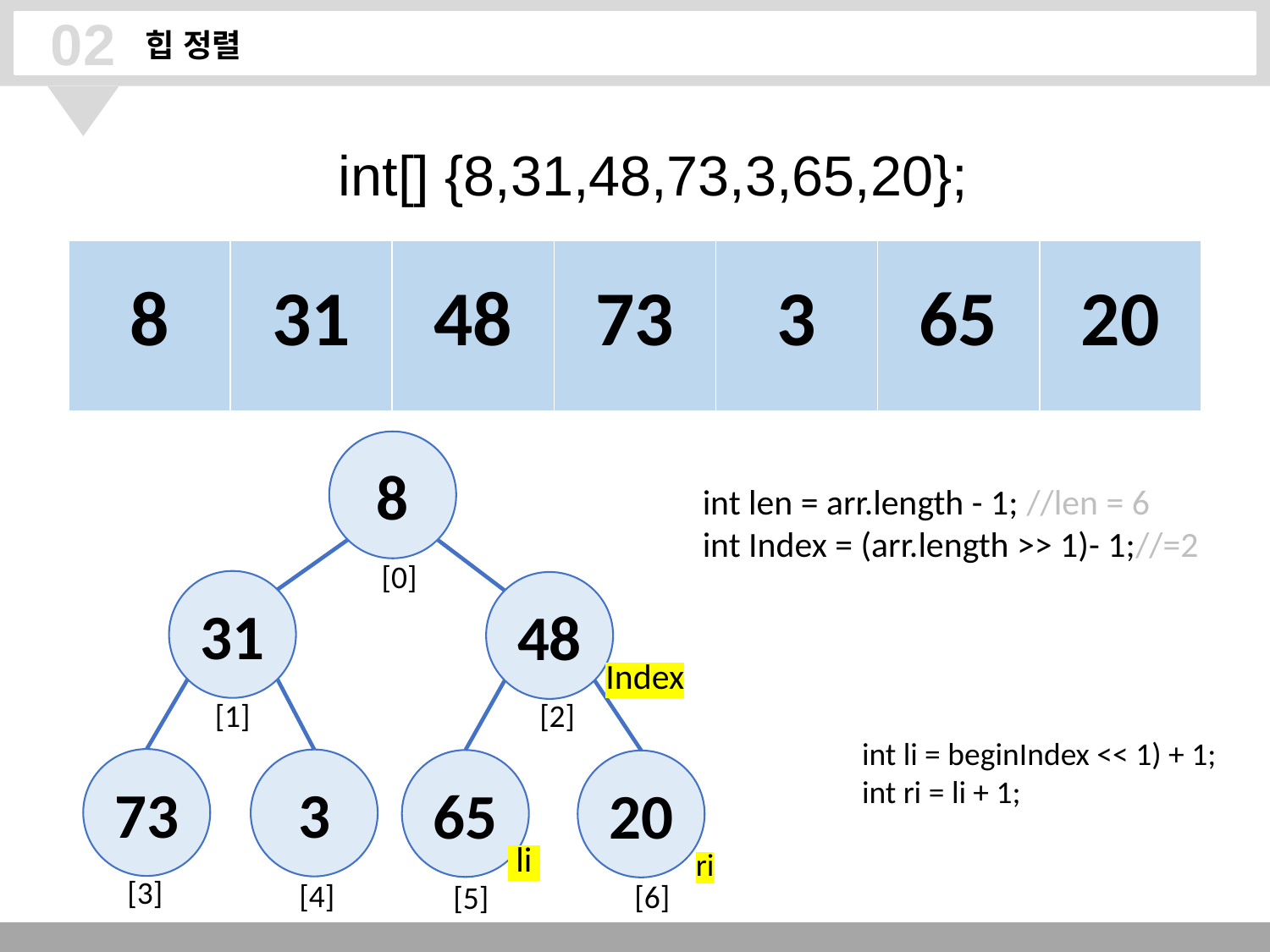

02

힙 정렬

int[] {8,31,48,73,3,65,20};
| 8 | 31 | 48 | 73 | 3 | 65 | 20 |
| --- | --- | --- | --- | --- | --- | --- |
8
[0]
31
48
Index
[2]
[1]
73
3
65
20
 li
ri
[3]
[4]
[6]
[5]
int len = arr.length - 1; //len = 6
int Index = (arr.length >> 1)- 1;//=2
int li = beginIndex << 1) + 1;
int ri = li + 1;